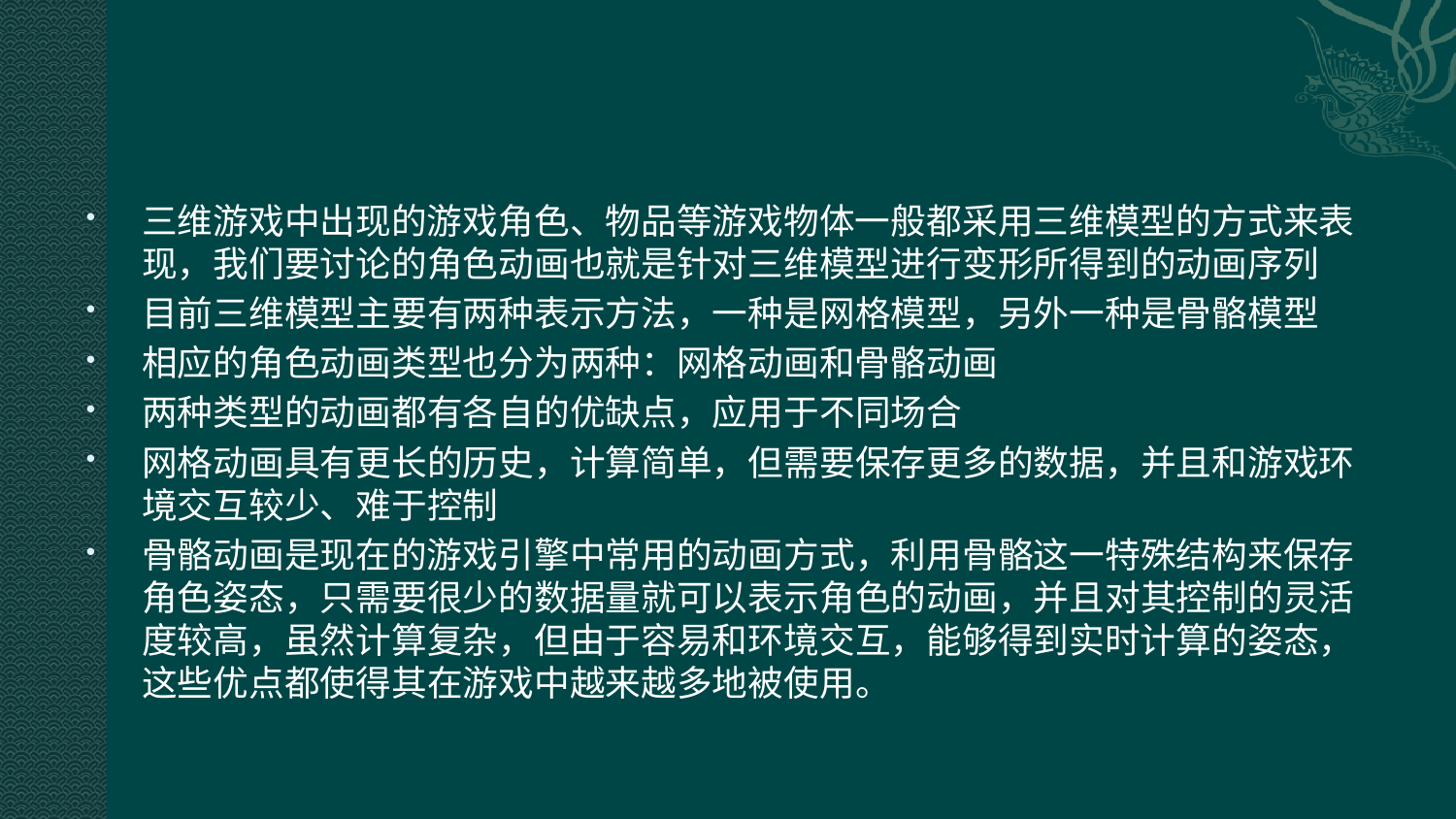

#
三维游戏中出现的游戏角色、物品等游戏物体一般都采用三维模型的方式来表现，我们要讨论的角色动画也就是针对三维模型进行变形所得到的动画序列
目前三维模型主要有两种表示方法，一种是网格模型，另外一种是骨骼模型
相应的角色动画类型也分为两种：网格动画和骨骼动画
两种类型的动画都有各自的优缺点，应用于不同场合
网格动画具有更长的历史，计算简单，但需要保存更多的数据，并且和游戏环境交互较少、难于控制
骨骼动画是现在的游戏引擎中常用的动画方式，利用骨骼这一特殊结构来保存角色姿态，只需要很少的数据量就可以表示角色的动画，并且对其控制的灵活度较高，虽然计算复杂，但由于容易和环境交互，能够得到实时计算的姿态，这些优点都使得其在游戏中越来越多地被使用。